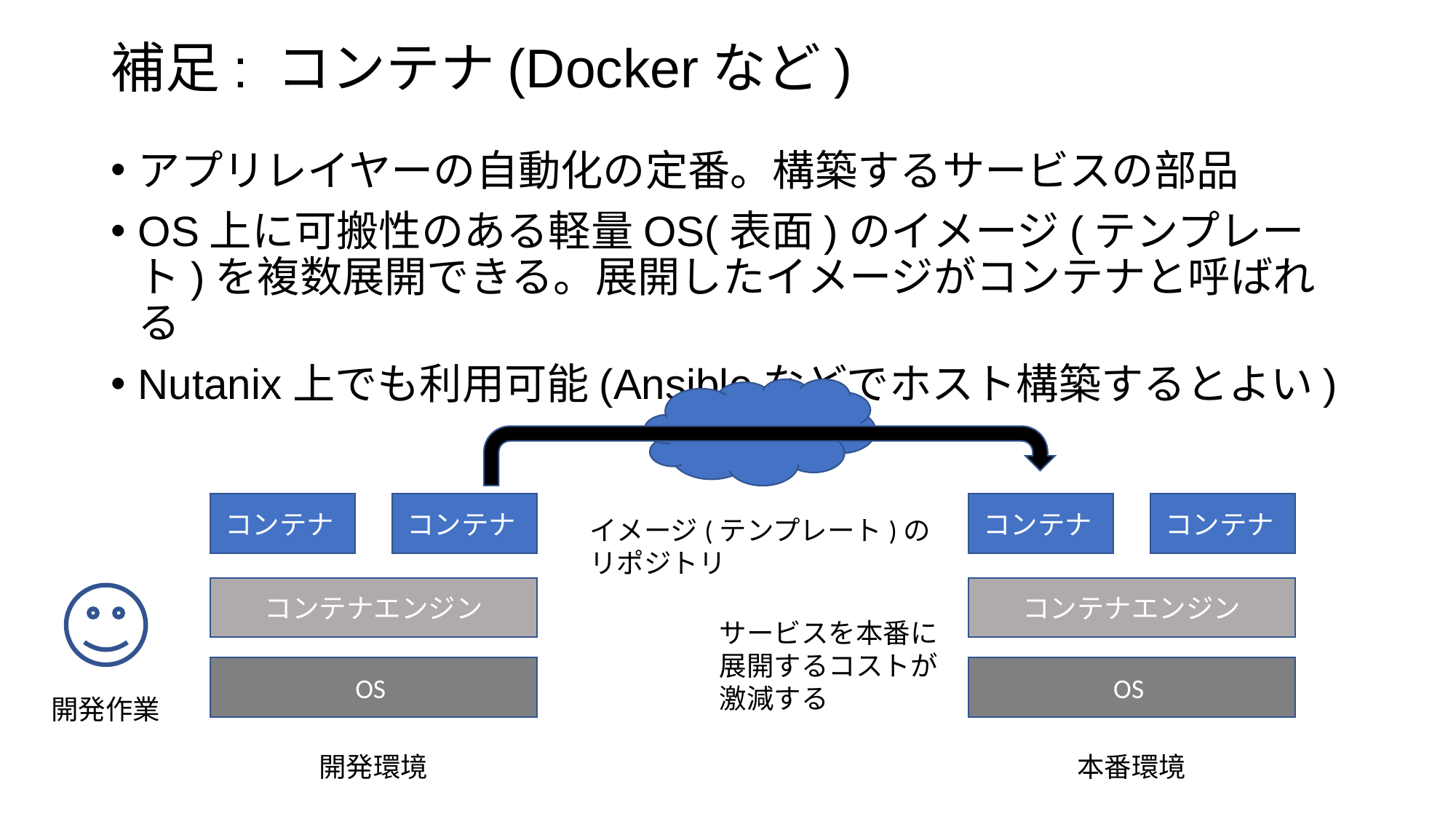

# 補足: コンテナ(Dockerなど)
アプリレイヤーの自動化の定番。構築するサービスの部品
OS上に可搬性のある軽量OS(表面)のイメージ(テンプレート)を複数展開できる。展開したイメージがコンテナと呼ばれる
Nutanix上でも利用可能(Ansibleなどでホスト構築するとよい)

コンテナ
コンテナ
コンテナ
コンテナ
イメージ(テンプレート)の
リポジトリ
コンテナエンジン
コンテナエンジン

サービスを本番に
展開するコストが
激減する
OS
OS
開発作業
開発環境
本番環境